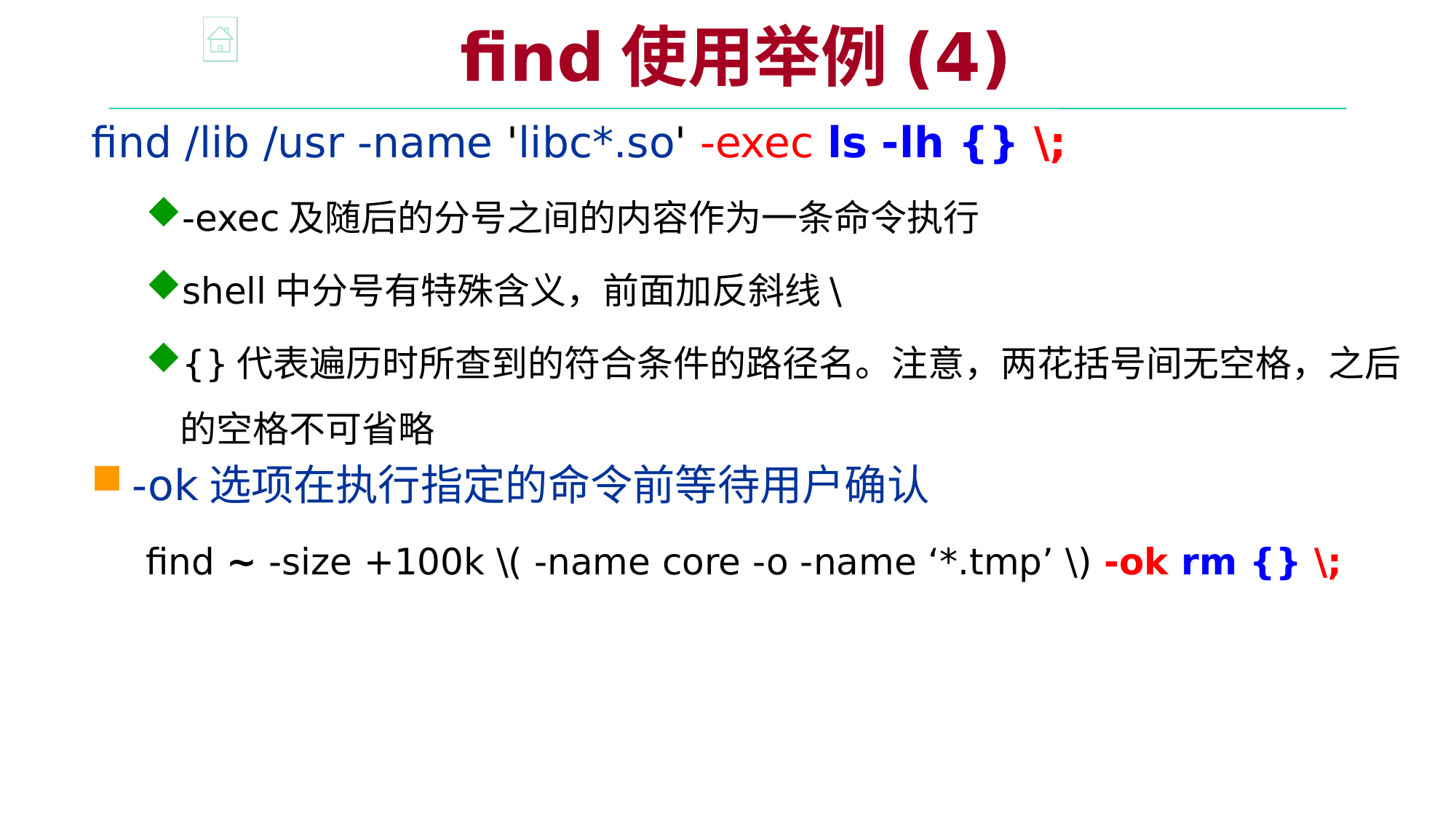

find使用举例(4)

find /lib /usr -name 'libc*.so' -exec ls -lh {} \;
-exec及随后的分号之间的内容作为一条命令执行
shell中分号有特殊含义，前面加反斜线\
{}代表遍历时所查到的符合条件的路径名。注意，两花括号间无空格，之后的空格不可省略
-ok选项在执行指定的命令前等待用户确认
find ~ -size +100k \( -name core -o -name ‘*.tmp’ \) -ok rm {} \;